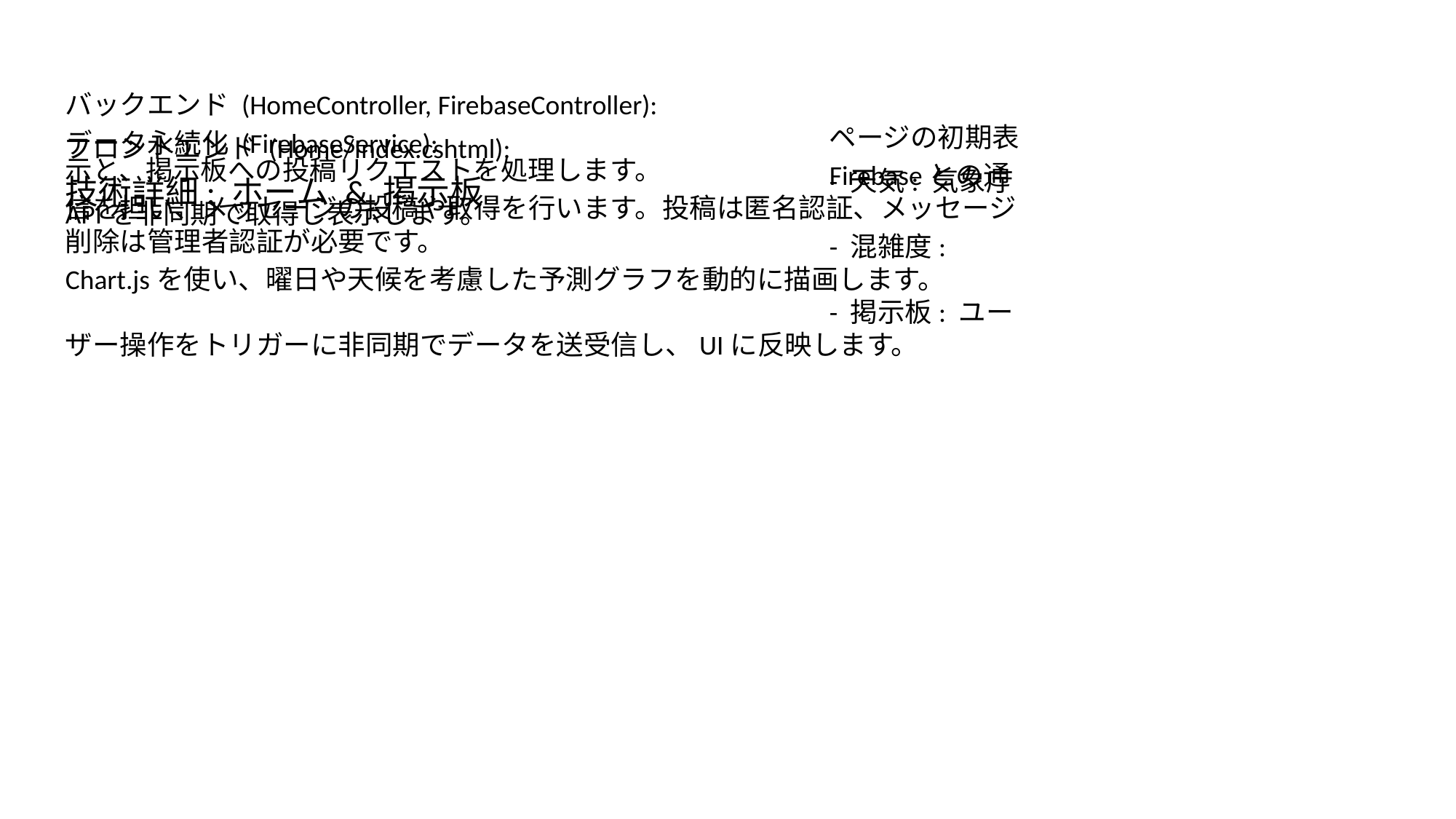

バックエンド (HomeController, FirebaseController):
							ページの初期表示と、掲示板への投稿リクエストを処理します。
技術詳細: ホーム & 掲示板
データ永続化 (FirebaseService):
							Firebaseとの通信を担い、メッセージの投稿や取得を行います。投稿は匿名認証、メッセージ削除は管理者認証が必要です。
フロントエンド (Home/Index.cshtml):
							- 天気: 気象庁APIを非同期で取得し表示します。
							- 混雑度: Chart.jsを使い、曜日や天候を考慮した予測グラフを動的に描画します。
							- 掲示板: ユーザー操作をトリガーに非同期でデータを送受信し、UIに反映します。